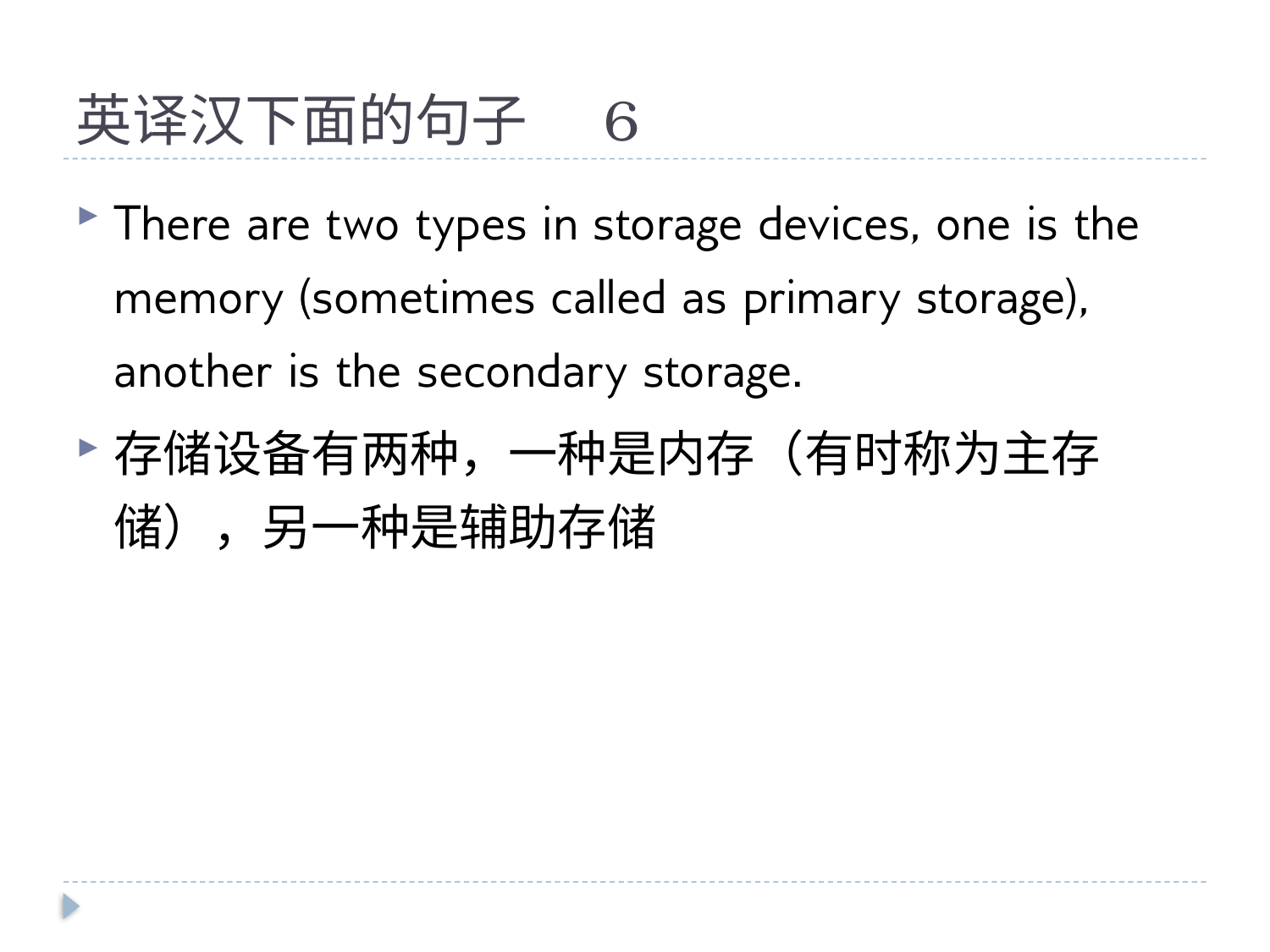

# 英译汉下面的句子    6
There are two types in storage devices, one is the memory (sometimes called as primary storage), another is the secondary storage.
存储设备有两种，一种是内存（有时称为主存储），另一种是辅助存储